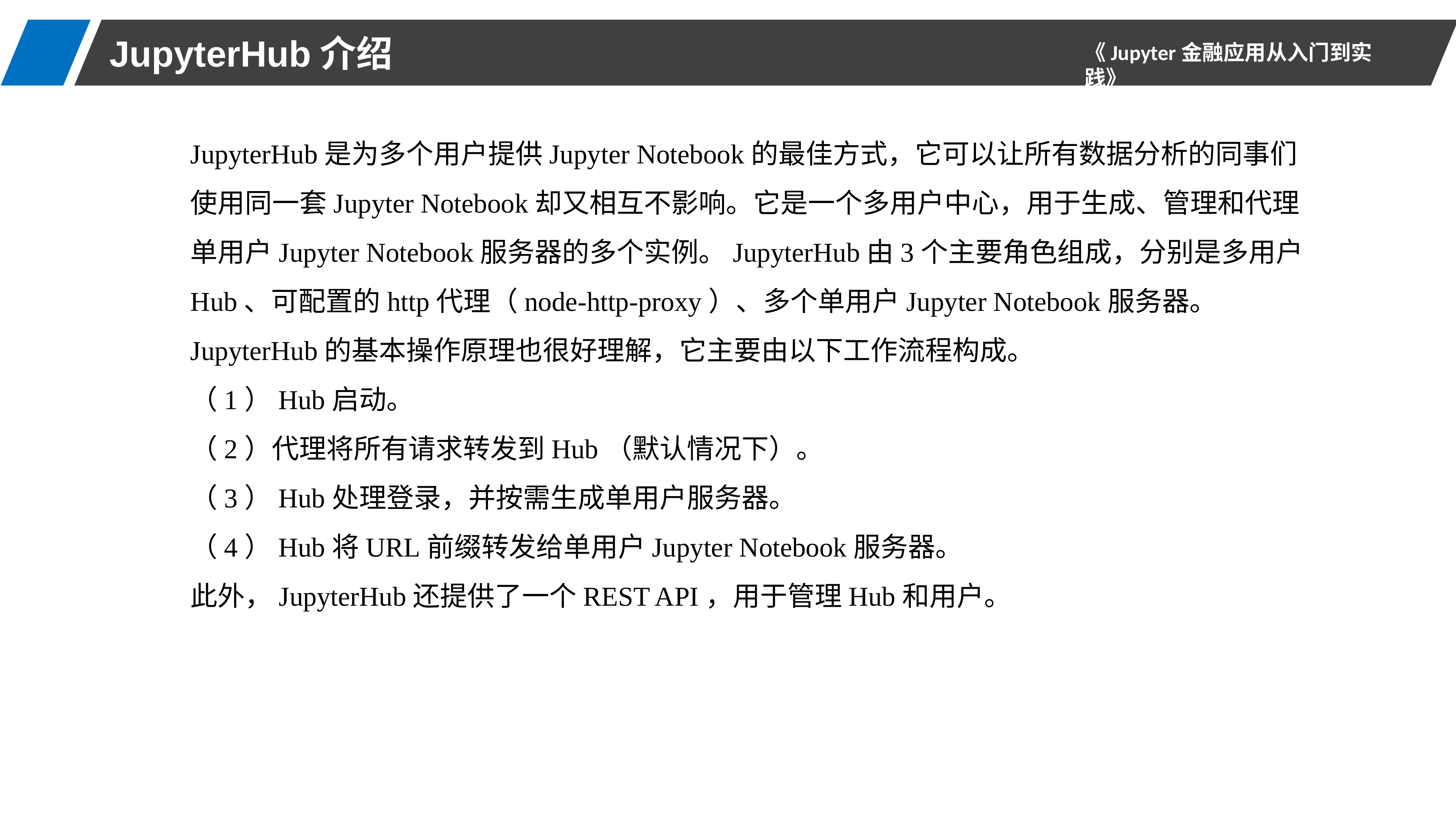

JupyterHub介绍
JupyterHub是为多个用户提供Jupyter Notebook的最佳方式，它可以让所有数据分析的同事们使用同一套Jupyter Notebook却又相互不影响。它是一个多用户中心，用于生成、管理和代理单用户Jupyter Notebook服务器的多个实例。JupyterHub由3个主要角色组成，分别是多用户Hub、可配置的http代理（node-http-proxy）、多个单用户Jupyter Notebook服务器。
JupyterHub的基本操作原理也很好理解，它主要由以下工作流程构成。
（1）Hub启动。
（2）代理将所有请求转发到Hub（默认情况下）。
（3）Hub处理登录，并按需生成单用户服务器。
（4）Hub将URL前缀转发给单用户Jupyter Notebook服务器。
此外，JupyterHub还提供了一个REST API，用于管理Hub和用户。